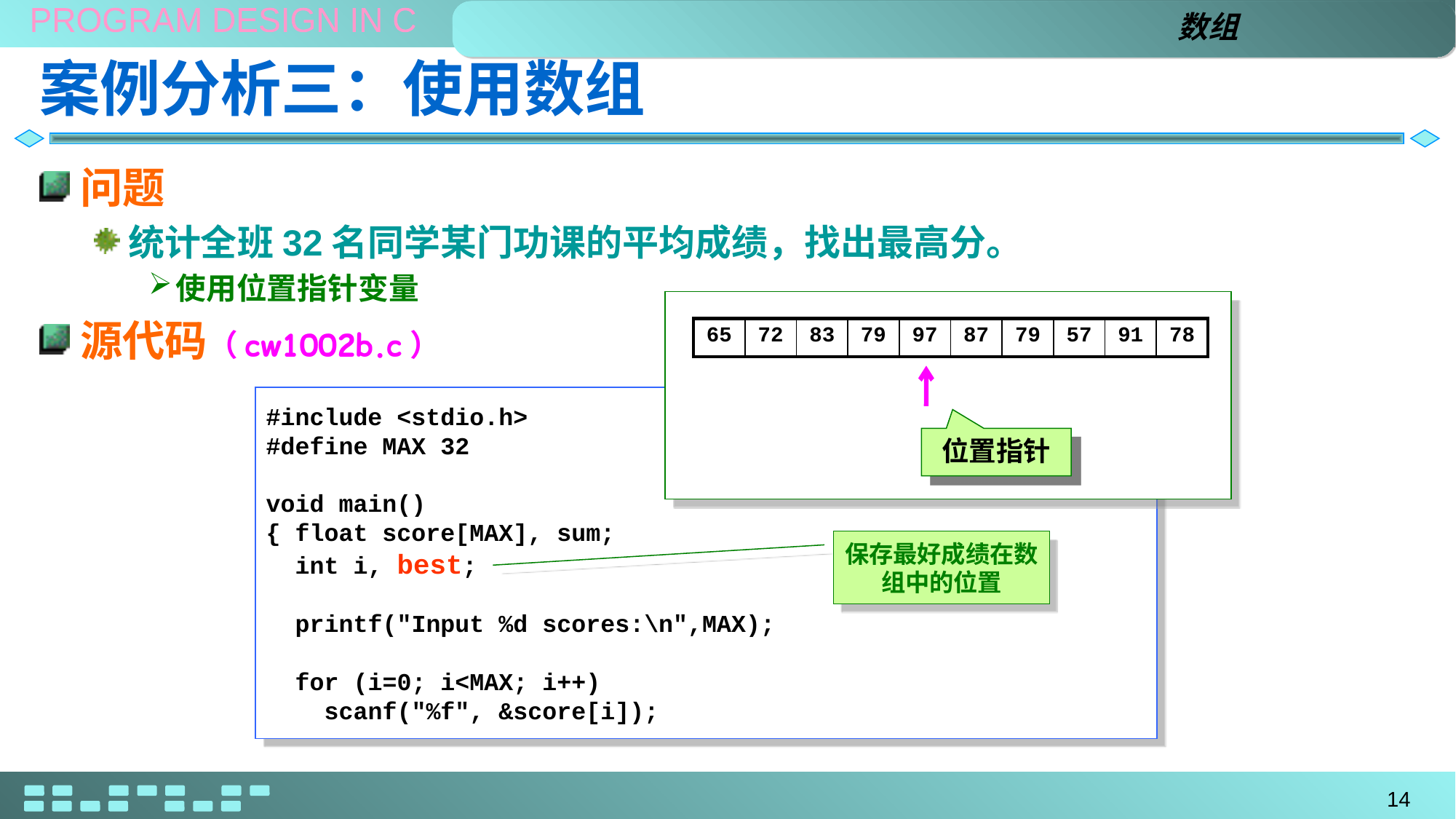

数组
# 案例分析三：使用数组
问题
统计全班32名同学某门功课的平均成绩，找出最高分。
使用位置指针变量
源代码（cw1002b.c）

| 65 | 72 | 83 | 79 | 97 | 87 | 79 | 57 | 91 | 78 |
| --- | --- | --- | --- | --- | --- | --- | --- | --- | --- |

#include <stdio.h>
#define MAX 32

void main()
{ float score[MAX], sum;
  int i, best;

  printf("Input %d scores:\n",MAX);

  for (i=0; i<MAX; i++)
    scanf("%f", &score[i]);
位置指针
保存最好成绩在数组中的位置
14